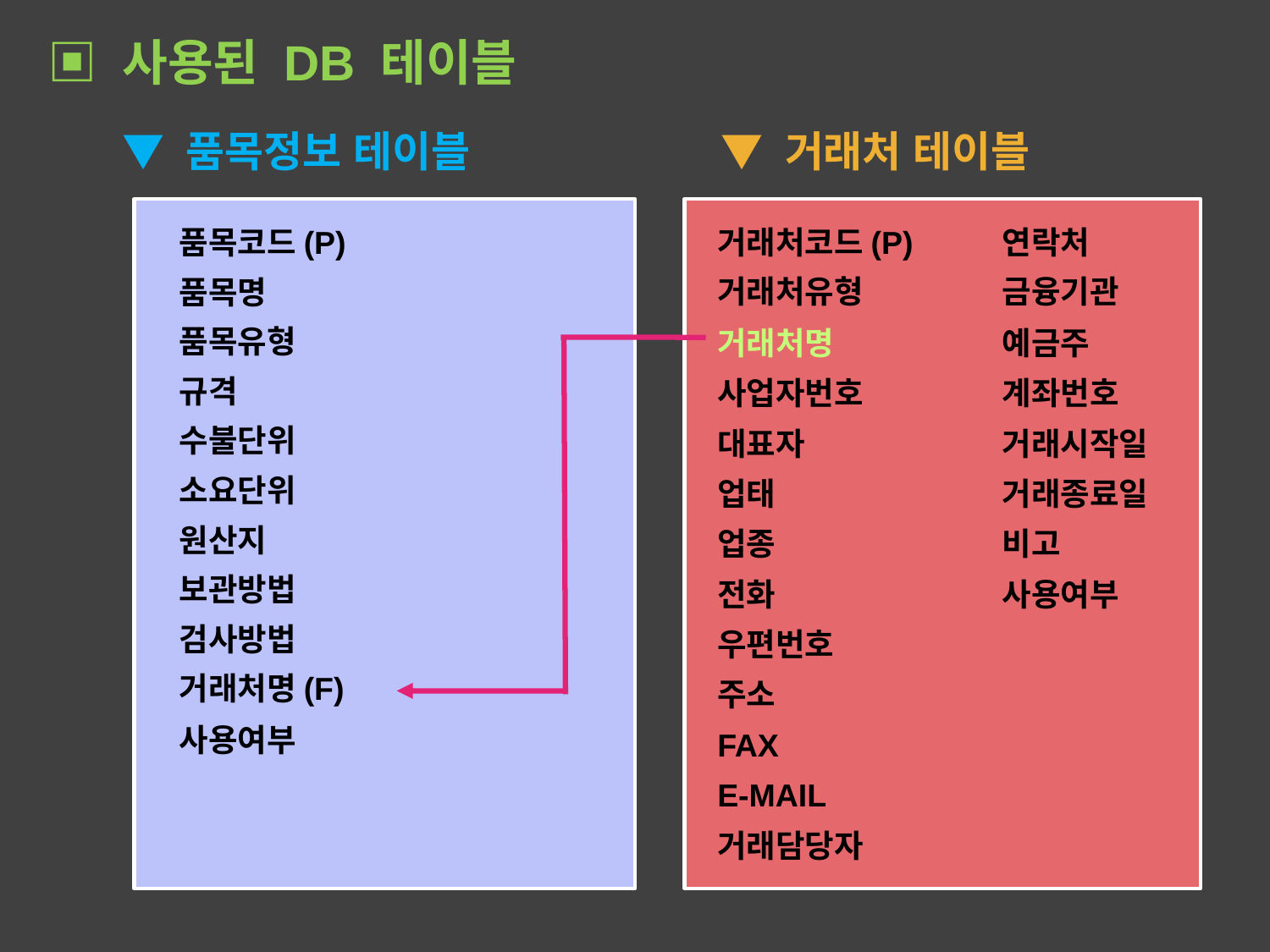

▣ 사용된 DB 테이블
▼ 품목정보 테이블
▼ 거래처 테이블

품목코드(P)
품목명
품목유형
규격
수불단위
소요단위
원산지
보관방법
검사방법
거래처명(F)
사용여부
거래처코드(P)
연락처
거래처유형
금융기관
거래처명
예금주
사업자번호
계좌번호
대표자
거래시작일
업태
거래종료일
업종
비고
전화
사용여부
우편번호
주소
FAX
E-MAIL
거래담당자